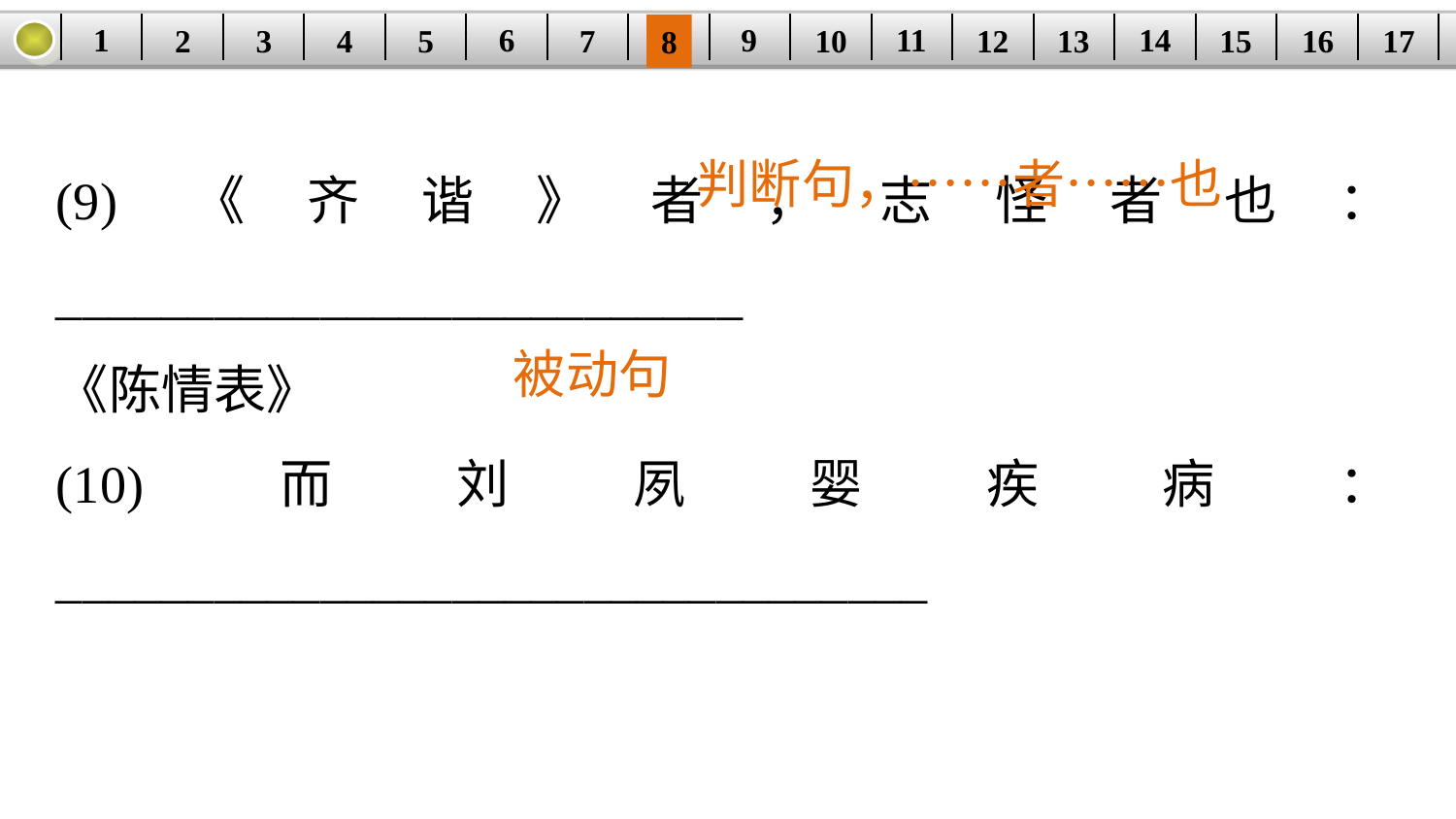

14
1
11
9
6
3
15
12
5
2
16
13
10
|  |  |  |  |  |  |  |  |  |  |  |  |  |  |  |  |  |
| --- | --- | --- | --- | --- | --- | --- | --- | --- | --- | --- | --- | --- | --- | --- | --- | --- |
7
4
17
8

(9)《齐谐》者，志怪者也：__________________________
《陈情表》
(10)而刘夙婴疾病：_________________________________
判断句，……者……也
被动句